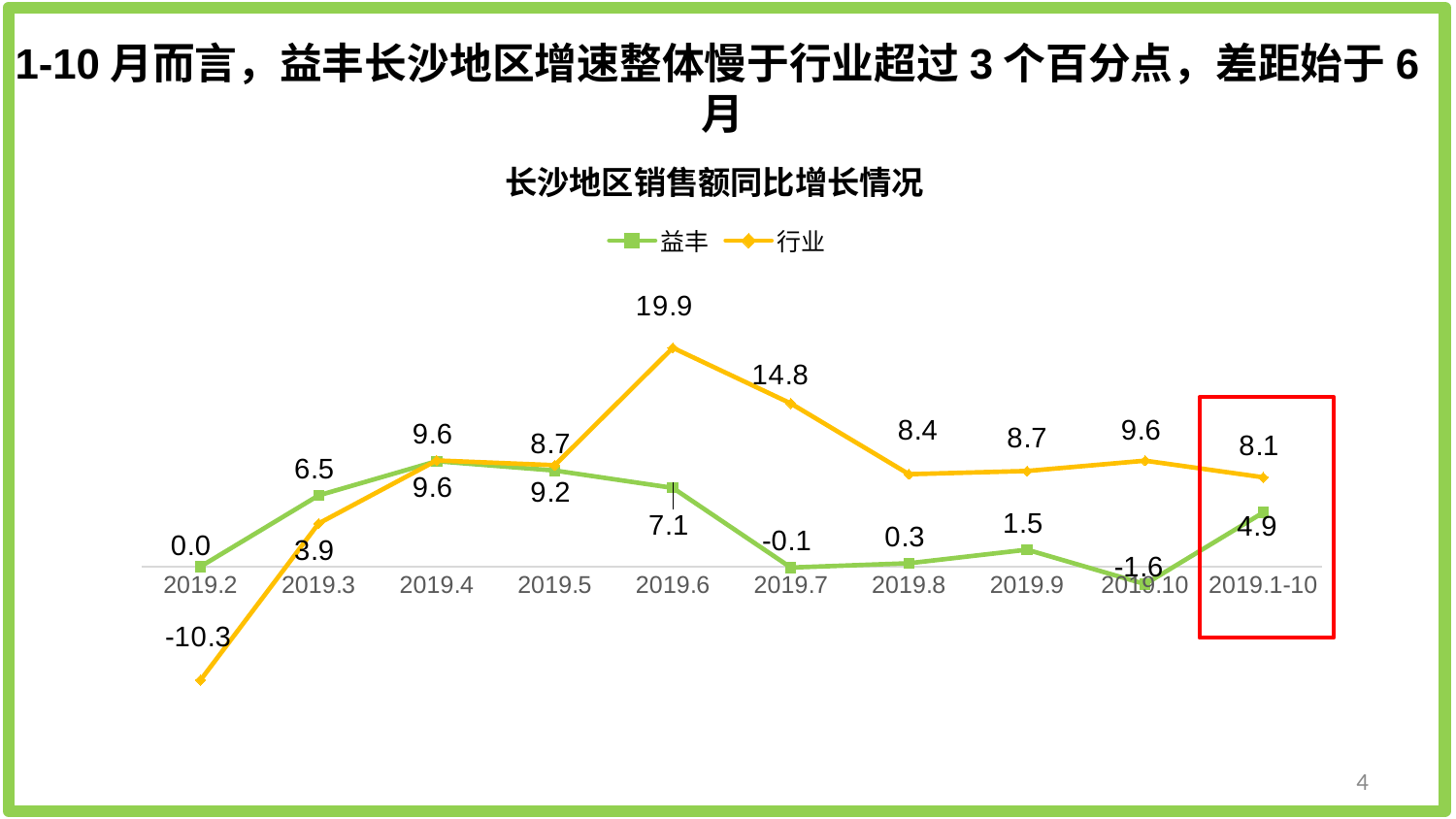

1-10月而言，益丰长沙地区增速整体慢于行业超过3个百分点，差距始于6月
长沙地区销售额同比增长情况

### Chart

| Category | 益丰 | 行业 |
|---|---|---|
| 2019.2 | -0.00652573525768974 | -10.312429224785 |
| 2019.3 | 6.45182789457721 | 3.90473350219718 |
| 2019.4 | 9.5625247174747 | 9.63042491550441 |
| 2019.5 | 8.7117356148277 | 9.19751953635572 |
| 2019.6 | 7.13655073215518 | 19.8606151949183 |
| 2019.7 | -0.0964300485002734 | 14.8 |
| 2019.8 | 0.295255319065979 | 8.38 |
| 2019.9 | 1.52785555891495 | 8.67 |
| 2019.10 | -1.59719772158127 | 9.61 |
| 2019.1-10 | 4.9 | 8.1 |
4